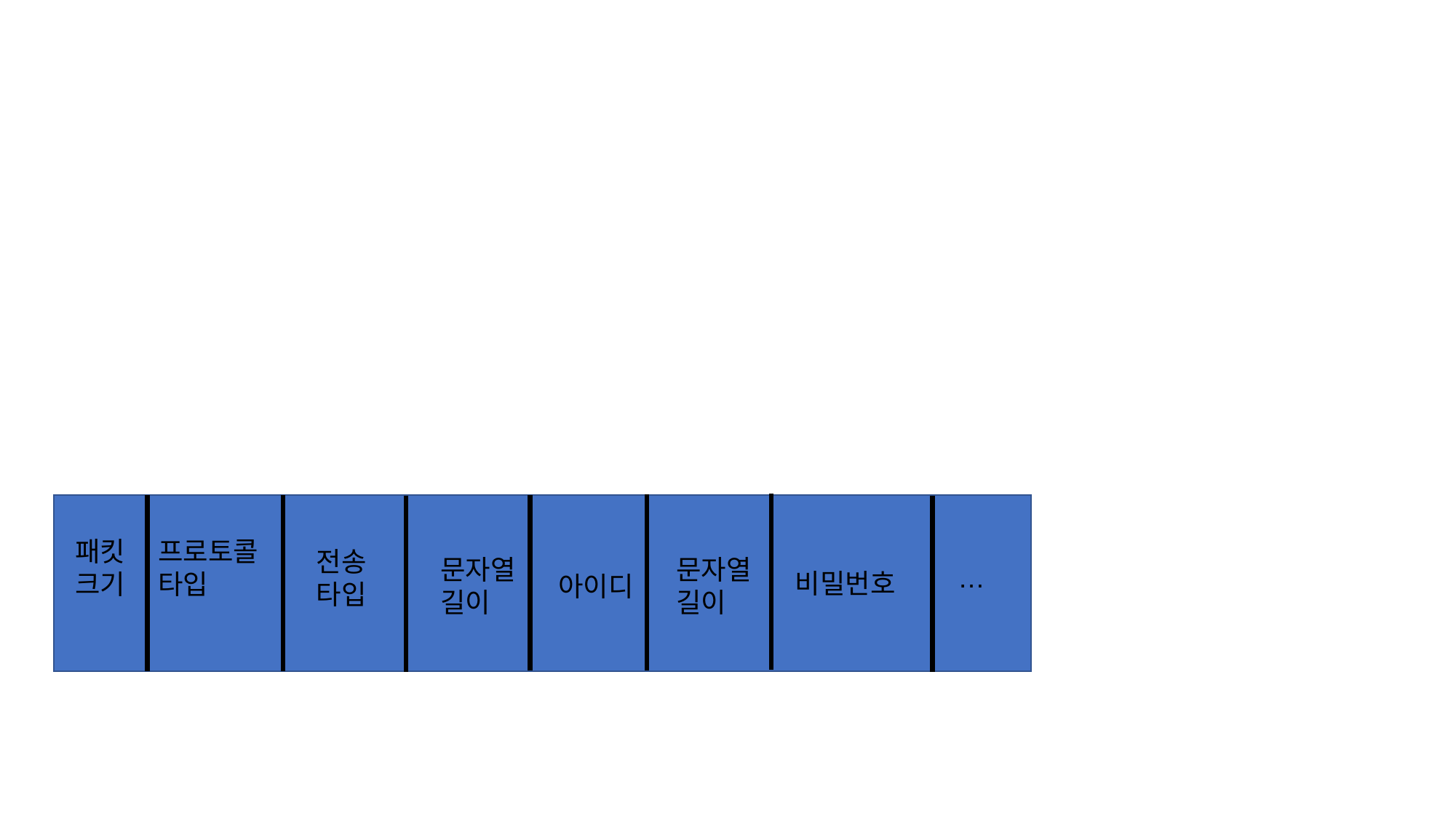

패킷크기
프로토콜
타입
전송타입
문자열길이
문자열길이
…
비밀번호
아이디